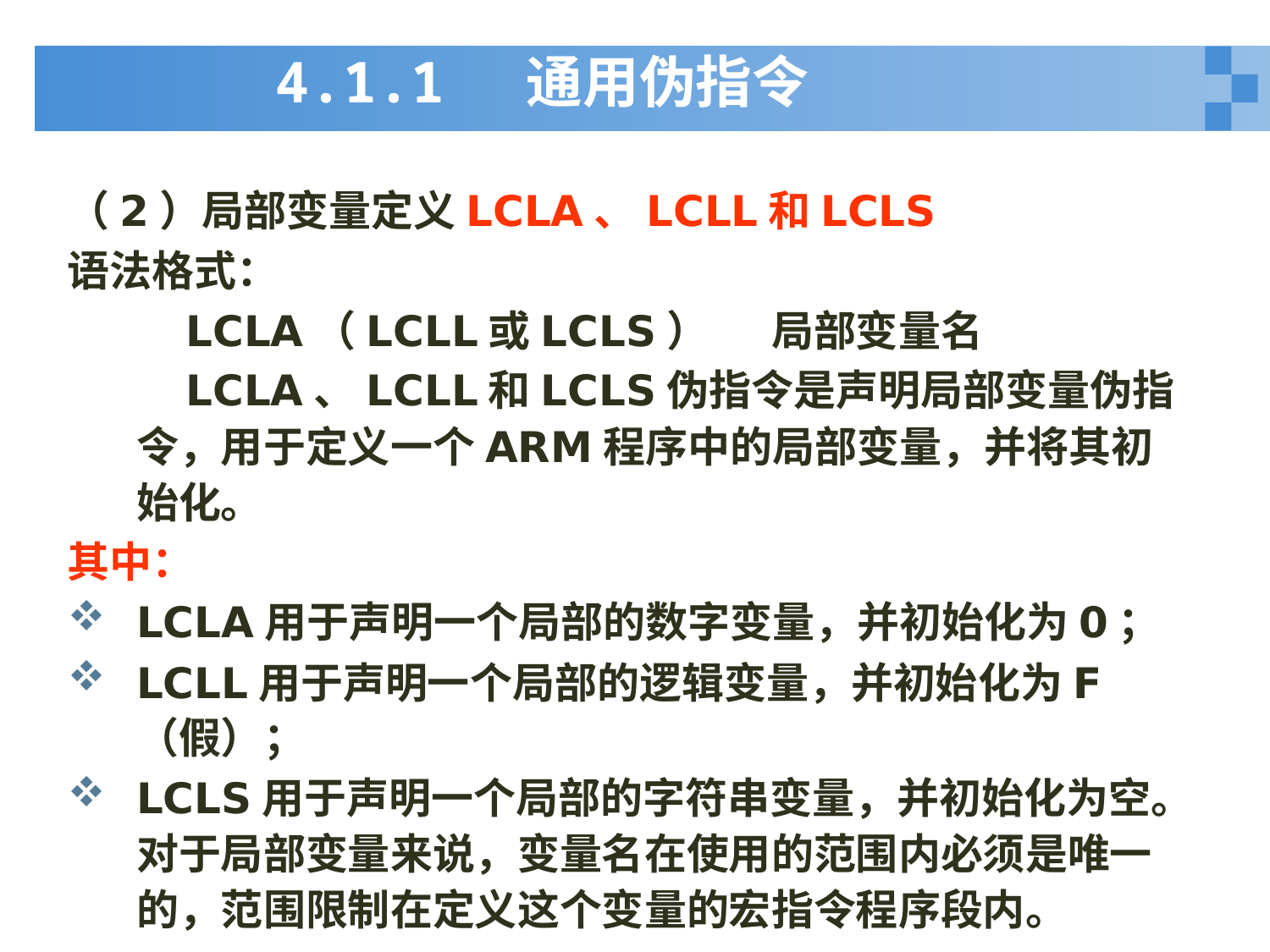

# 4.1.1  通用伪指令
（2）局部变量定义LCLA、LCLL和LCLS
语法格式：
        LCLA（LCLL或LCLS）	局部变量名
        LCLA、LCLL和LCLS伪指令是声明局部变量伪指令，用于定义一个ARM程序中的局部变量，并将其初始化。
其中：
LCLA用于声明一个局部的数字变量，并初始化为0；
LCLL用于声明一个局部的逻辑变量，并初始化为F（假）；
LCLS用于声明一个局部的字符串变量，并初始化为空。对于局部变量来说，变量名在使用的范围内必须是唯一的，范围限制在定义这个变量的宏指令程序段内。